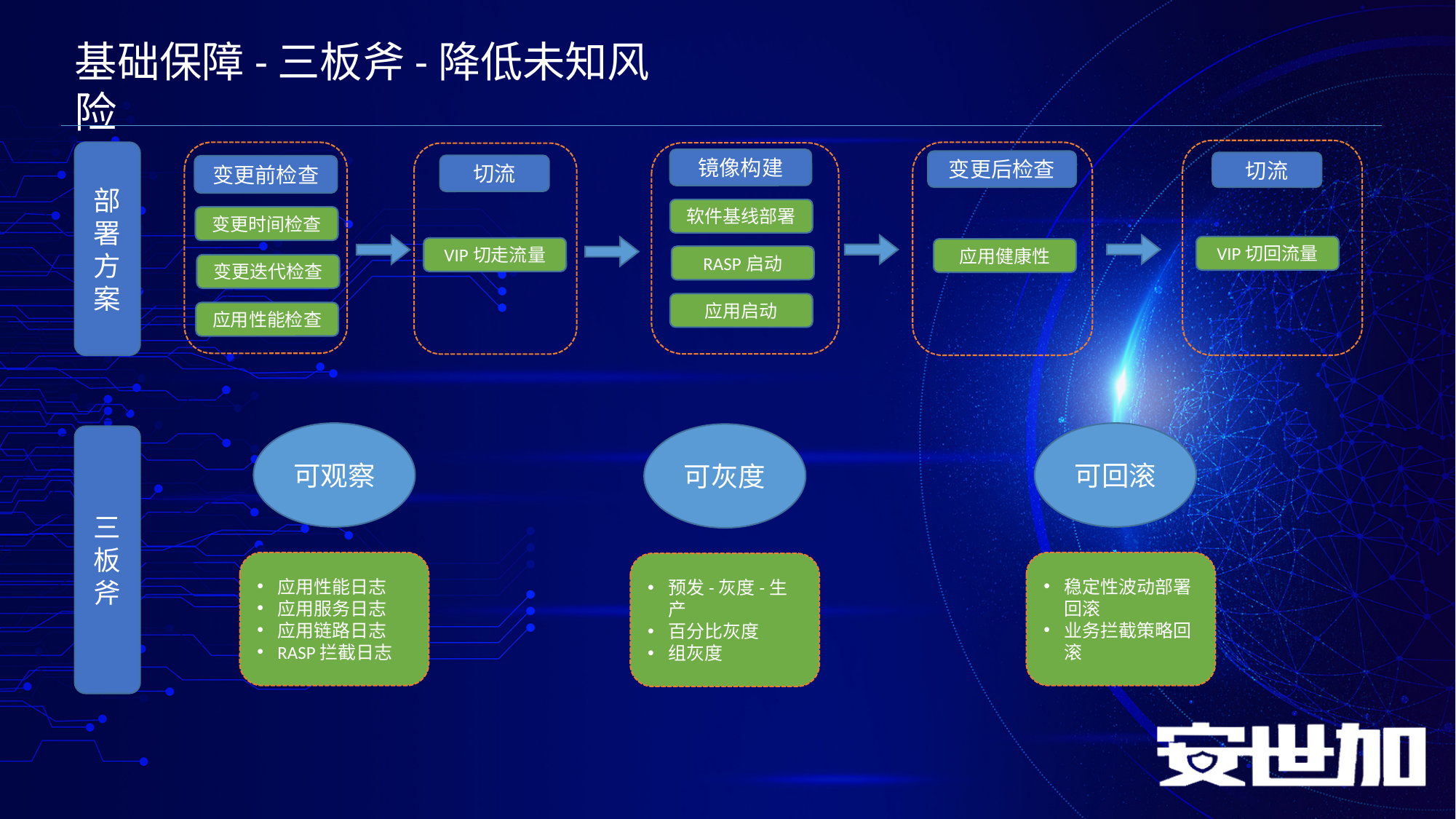

E6636BC20180234D78A0072836F0BB30E2B9B20219E46BF0A6D98C31B1592B21FB44B238C16D7B0A22092F08C84627EBC20921DA41D05BA11BBFC26B7D0E24DC24FC29AD4C2776E744B82FC763524E579646E27E729715E3F80C9193F0205C58D8962992FE3
基础保障-三板斧-降低未知风险

部署方案

镜像构建
变更后检查
切流
切流
变更前检查
软件基线部署
变更时间检查

VIP切回流量

VIP切走流量
应用健康性
RASP启动
变更迭代检查
应用启动
应用性能检查
可观察
可回滚
可灰度
三板斧
应用性能日志
应用服务日志
应用链路日志
RASP拦截日志
稳定性波动部署回滚
业务拦截策略回滚
预发-灰度-生产
百分比灰度
组灰度